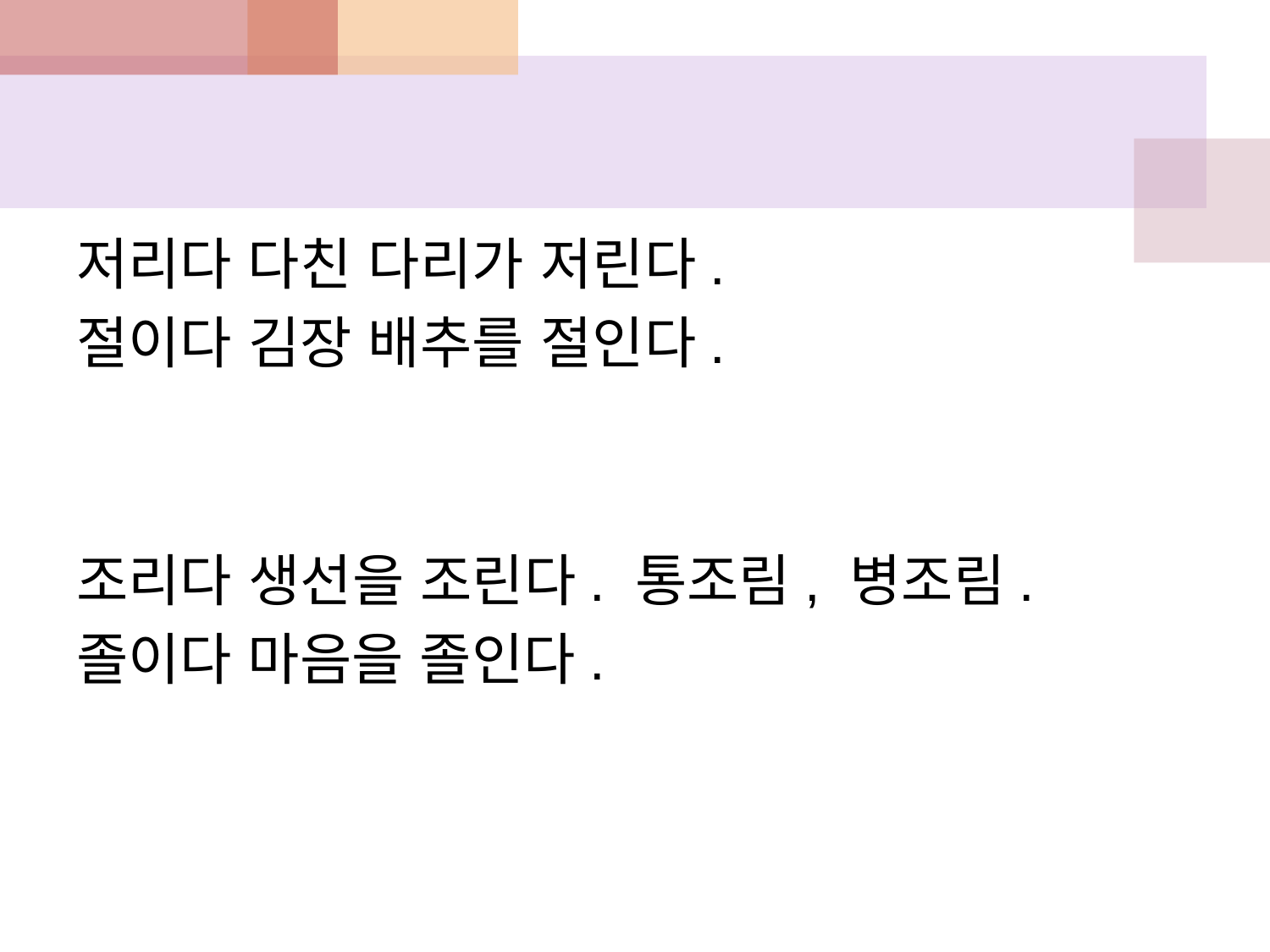

#
저리다 다친 다리가 저린다.
절이다 김장 배추를 절인다.

조리다 생선을 조린다. 통조림, 병조림.
졸이다 마음을 졸인다.